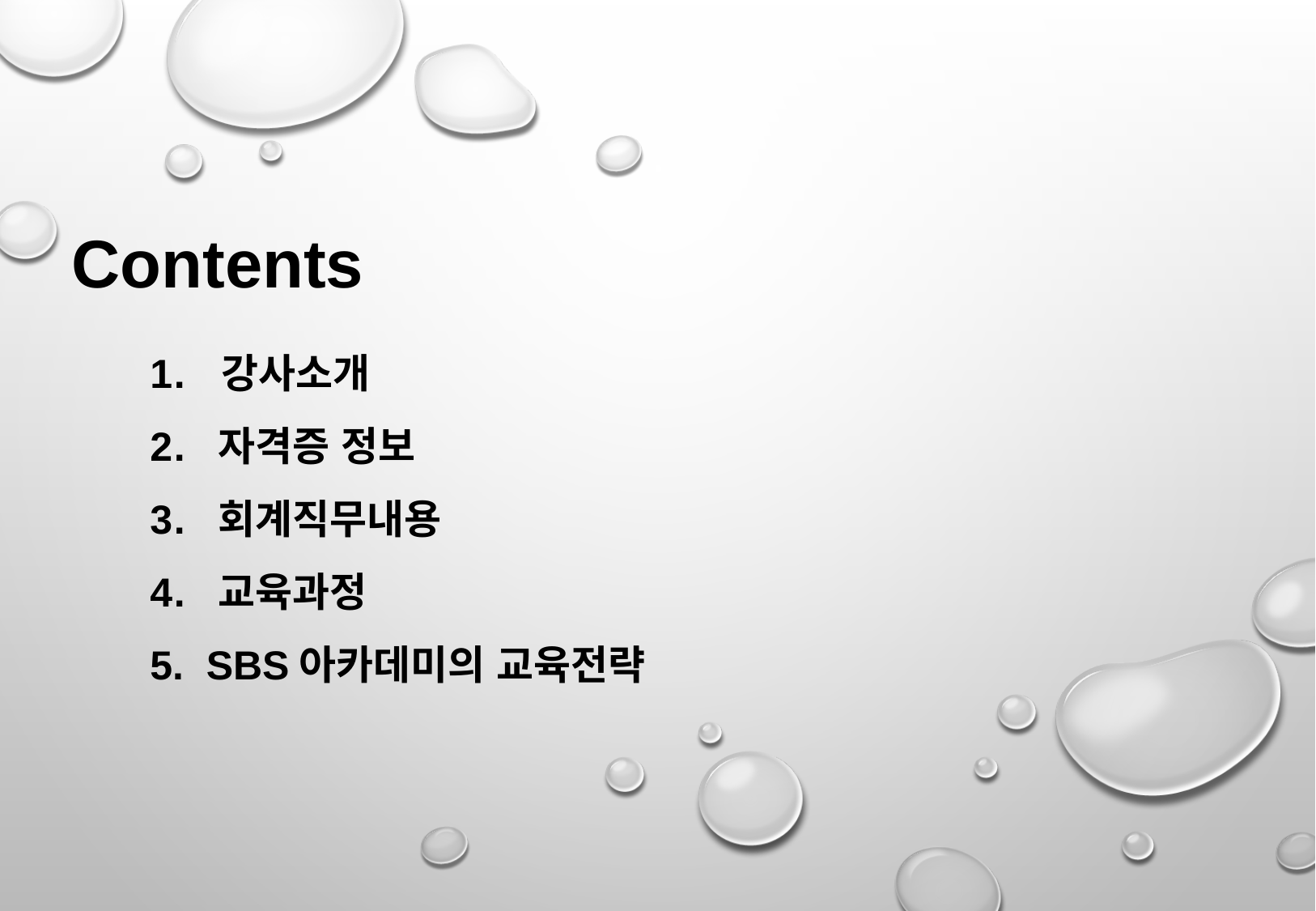

Contents
강사소개
자격증 정보
회계직무내용
교육과정
5.  SBS아카데미의 교육전략